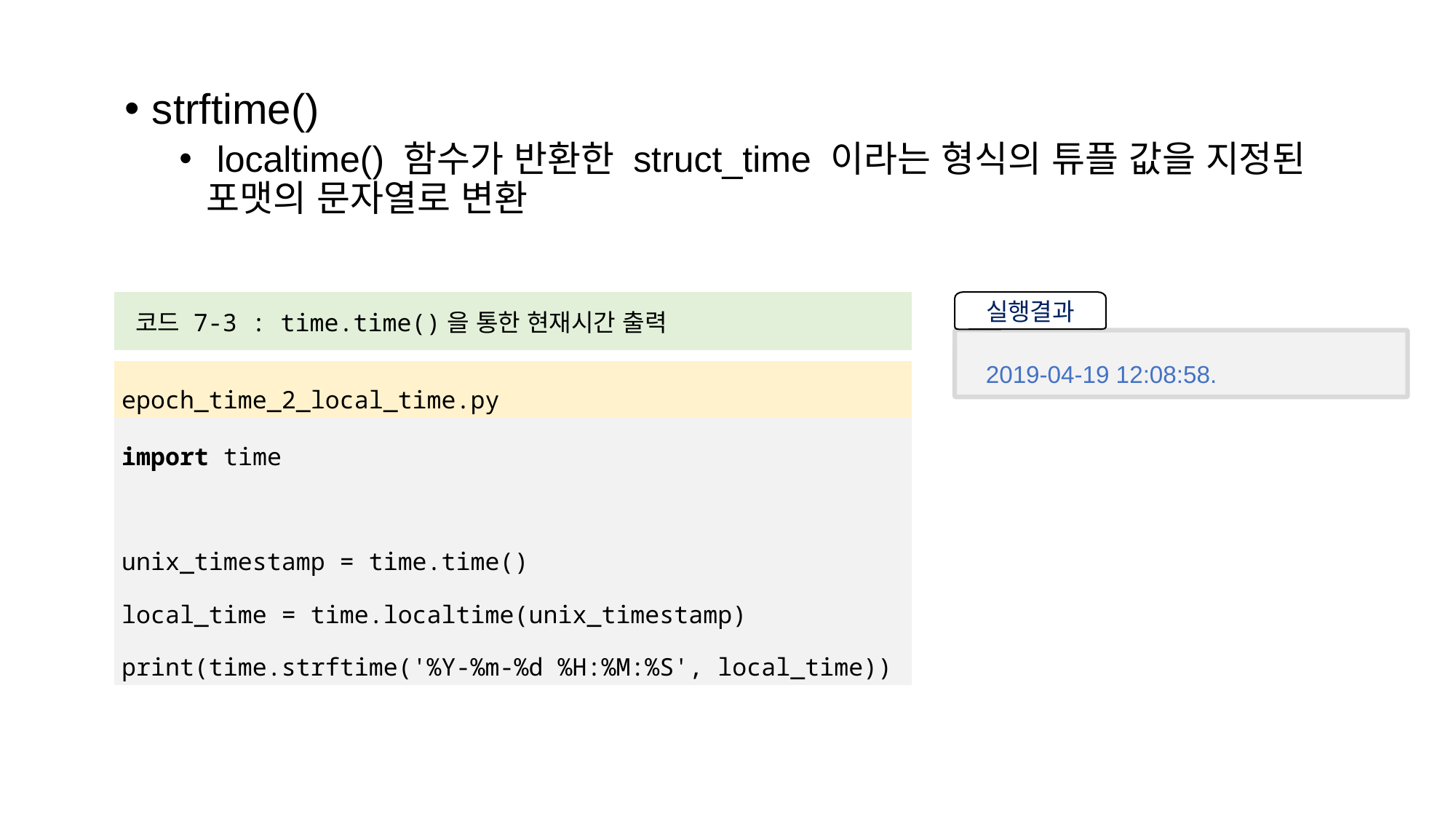

strftime()
 localtime() 함수가 반환한 struct_time 이라는 형식의 튜플 값을 지정된 포맷의 문자열로 변환

| 코드 7-3 : time.time()을 통한 현재시간 출력 |
| --- |
|  |
| epoch\_time\_2\_local\_time.py |
| import time unix\_timestamp = time.time() local\_time = time.localtime(unix\_timestamp) print(time.strftime('%Y-%m-%d %H:%M:%S', local\_time)) |
실행결과

2019-04-19 12:08:58.